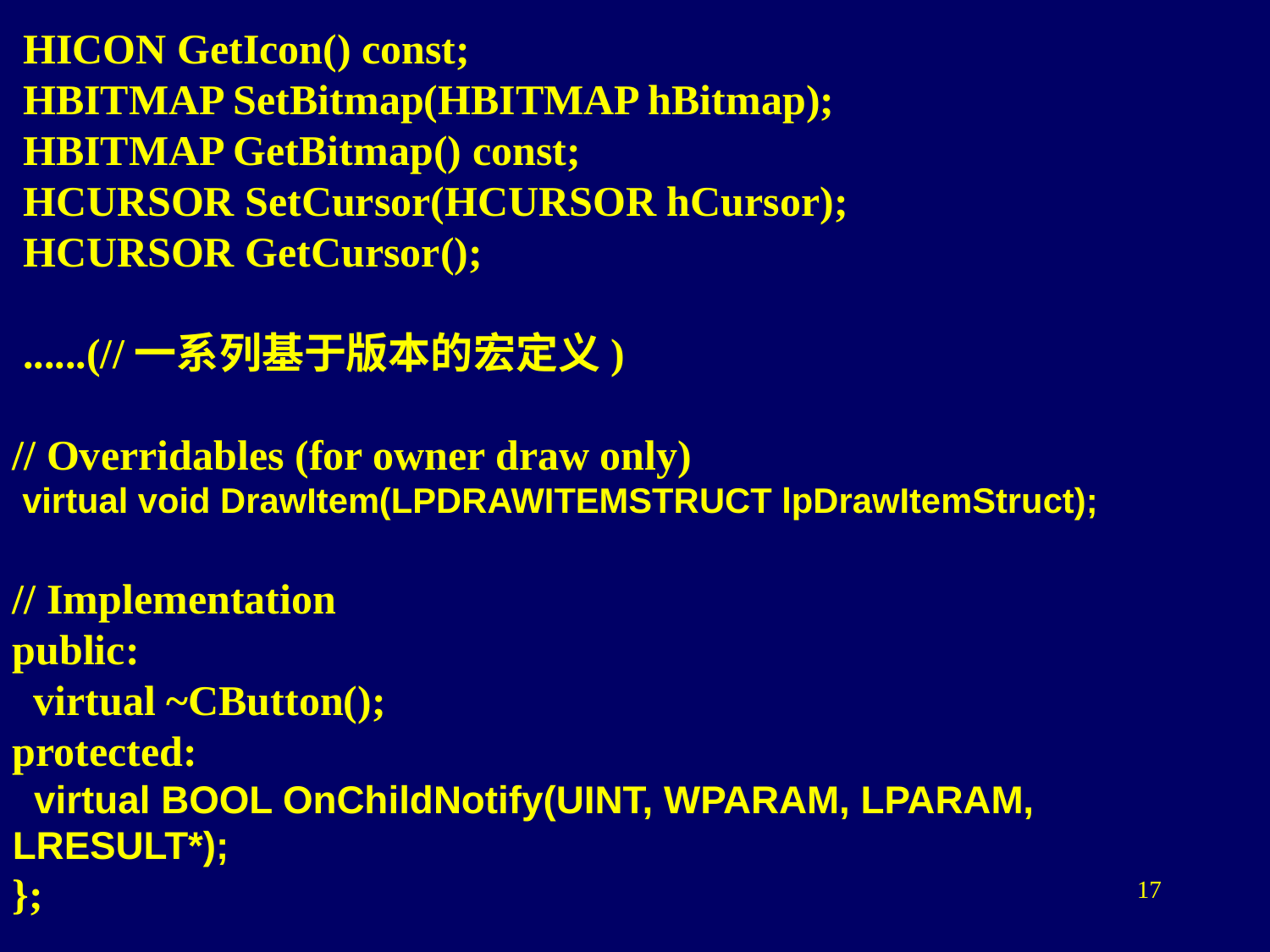

HICON GetIcon() const;
 HBITMAP SetBitmap(HBITMAP hBitmap);
 HBITMAP GetBitmap() const;
 HCURSOR SetCursor(HCURSOR hCursor);
 HCURSOR GetCursor();

 ......(//一系列基于版本的宏定义)

// Overridables (for owner draw only)
 virtual void DrawItem(LPDRAWITEMSTRUCT lpDrawItemStruct);

// Implementation
public:
  virtual ~CButton();
protected:
  virtual BOOL OnChildNotify(UINT, WPARAM, LPARAM, LRESULT*);
};
17